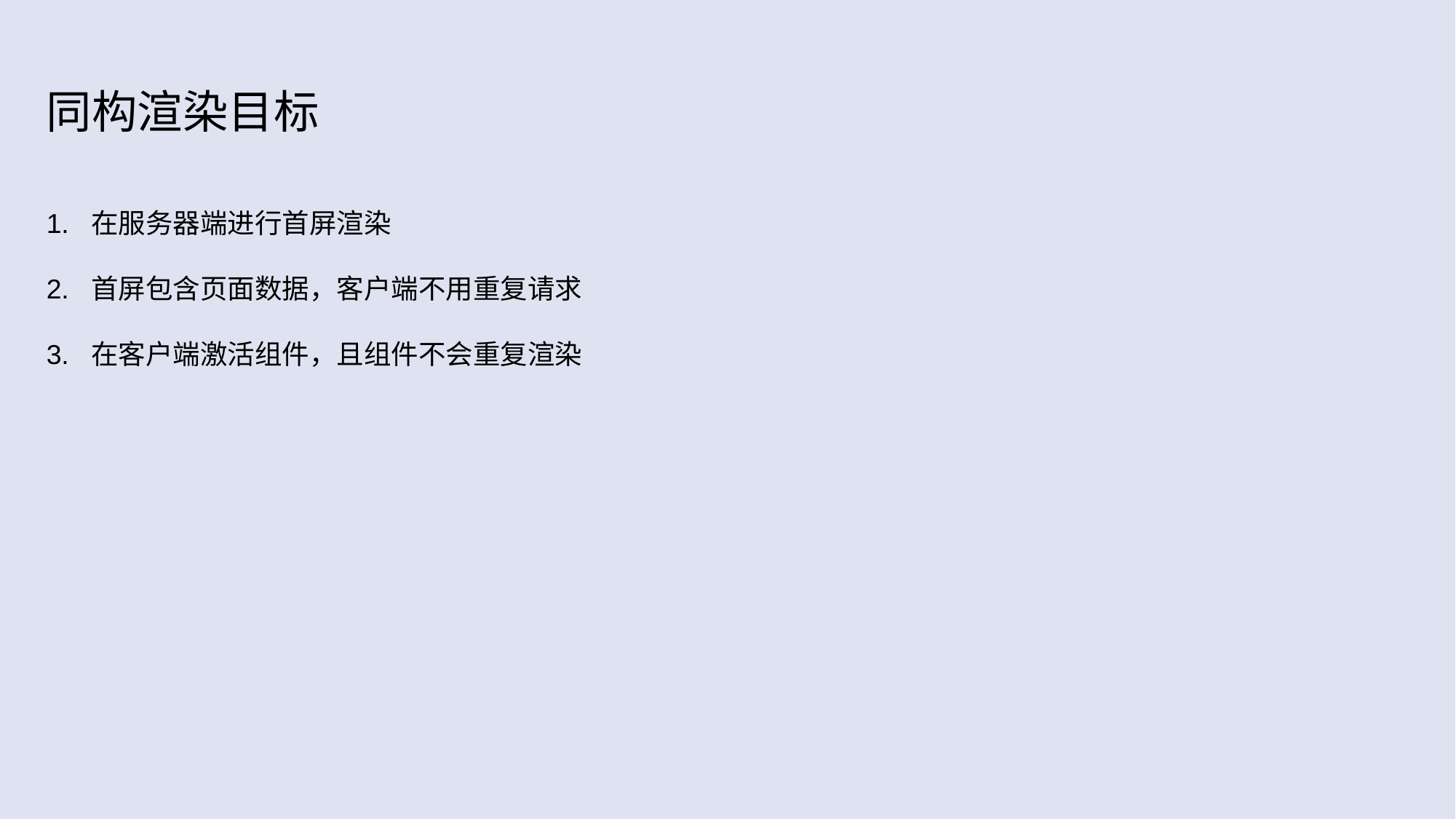

同构渲染目标
1.  在服务器端进行首屏渲染
2.  首屏包含页面数据，客户端不用重复请求
3.  在客户端激活组件，且组件不会重复渲染